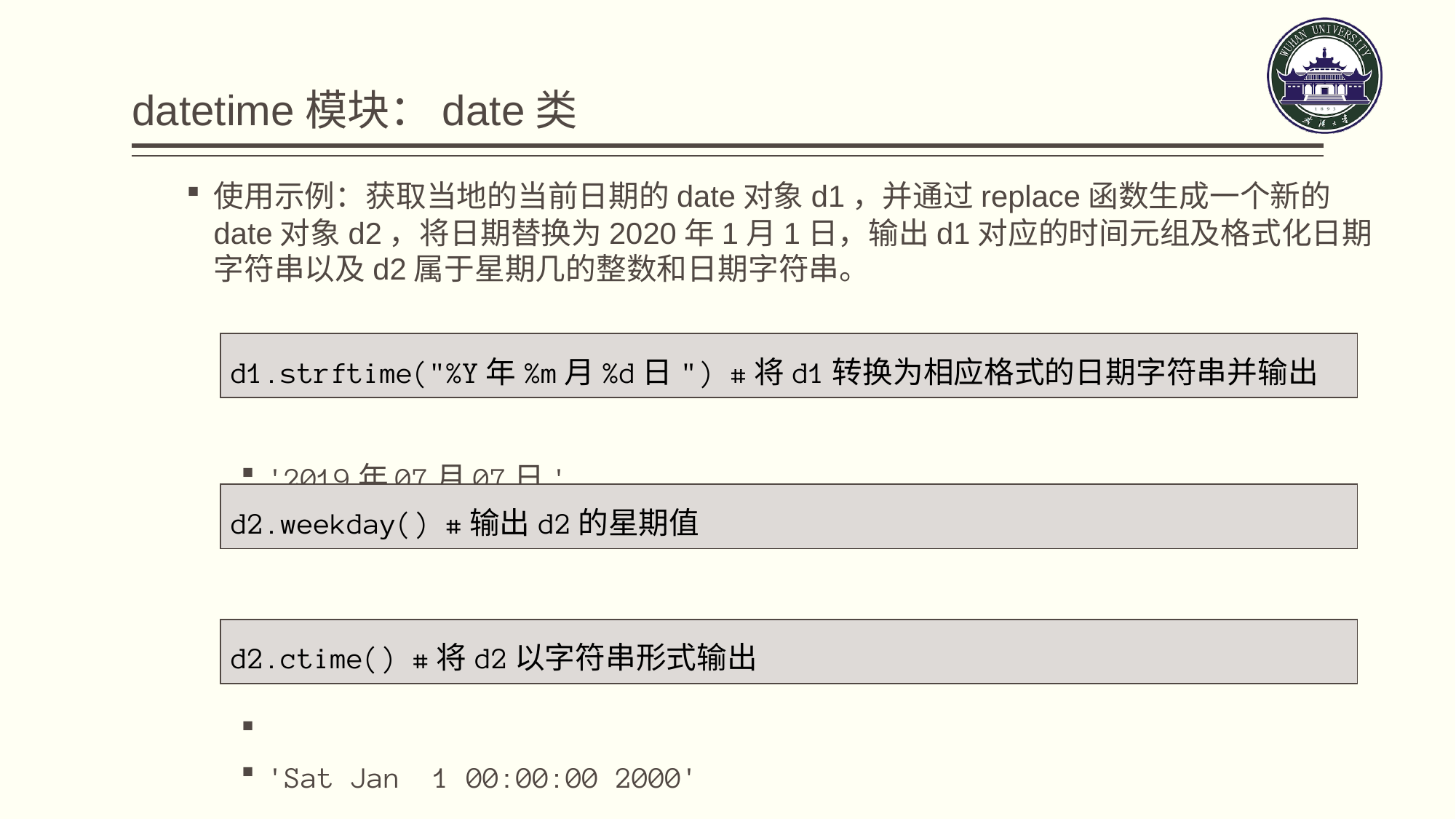

# datetime模块：date类
使用示例：获取当地的当前日期的date对象d1，并通过replace函数生成一个新的date对象d2，将日期替换为2020年1月1日，输出d1对应的时间元组及格式化日期字符串以及d2属于星期几的整数和日期字符串。

'2019年07月07日'

5

'Sat Jan  1 00:00:00 2000'
| d1.strftime("%Y年%m月%d日") #将d1转换为相应格式的日期字符串并输出 |
| --- |
| d2.weekday() #输出d2的星期值 |
| --- |
| d2.ctime() #将d2以字符串形式输出 |
| --- |